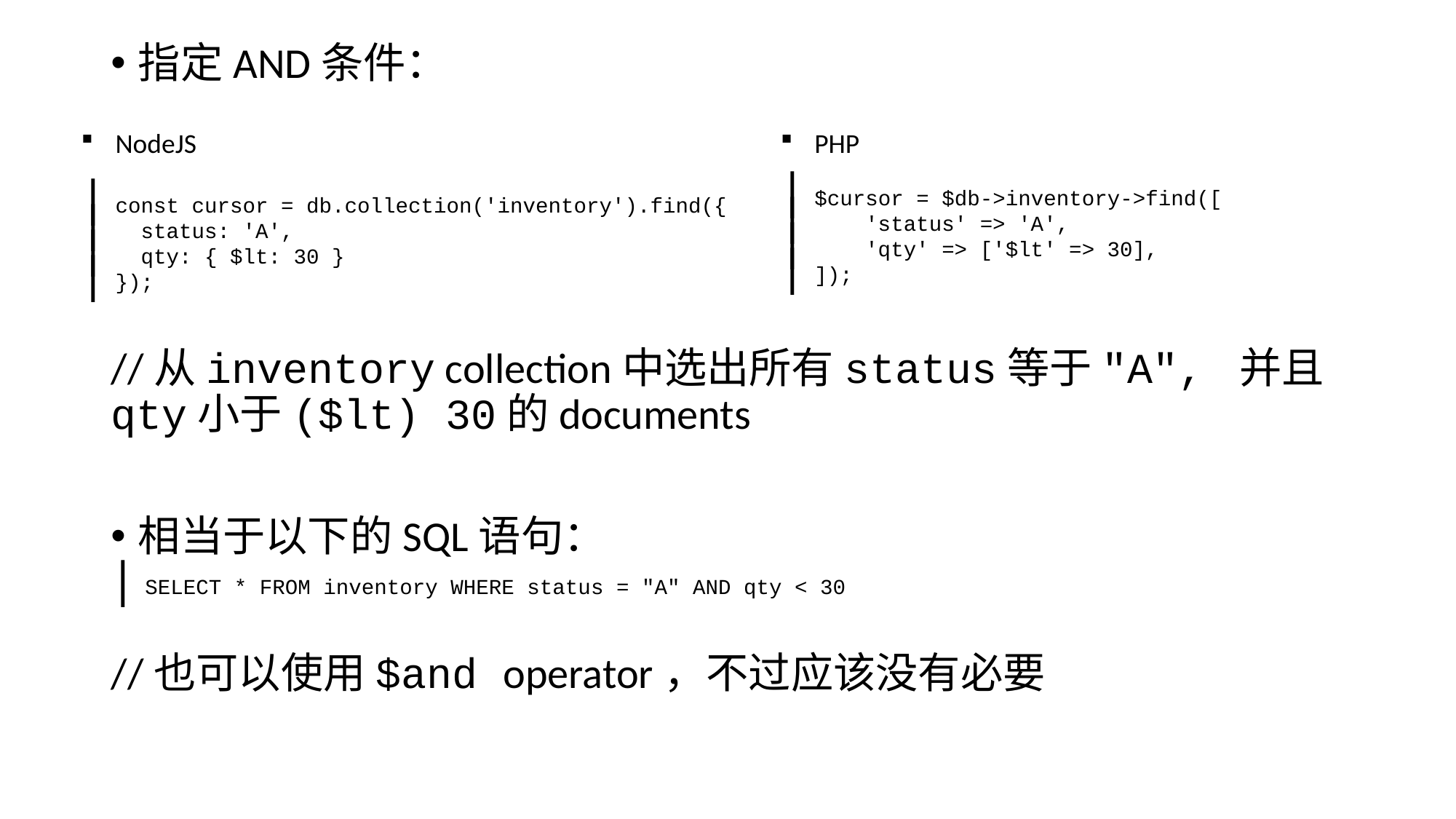

指定AND条件：

//从inventory collection中选出所有status等于"A", 并且qty小于($lt) 30的documents

相当于以下的SQL语句：
SELECT * FROM inventory WHERE status = "A" AND qty < 30

//也可以使用$and operator，不过应该没有必要
NodeJS

const cursor = db.collection('inventory').find({
  status: 'A',
  qty: { $lt: 30 }
});
PHP

$cursor = $db->inventory->find([
    'status' => 'A',
    'qty' => ['$lt' => 30],
]);